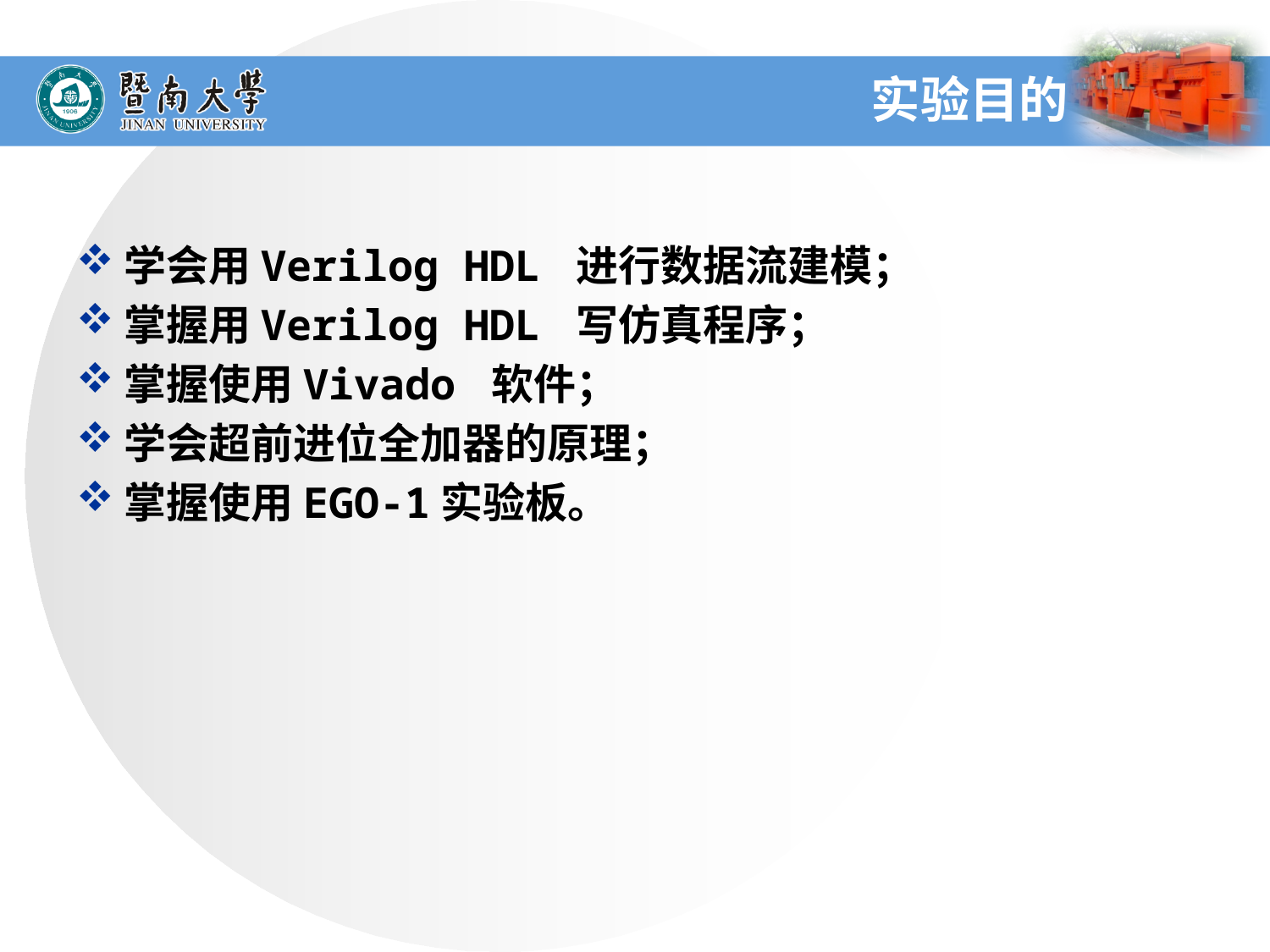

# 实验目的
学会用Verilog HDL 进行数据流建模；
掌握用Verilog HDL 写仿真程序；
掌握使用Vivado 软件；
学会超前进位全加器的原理；
掌握使用EGO-1实验板。